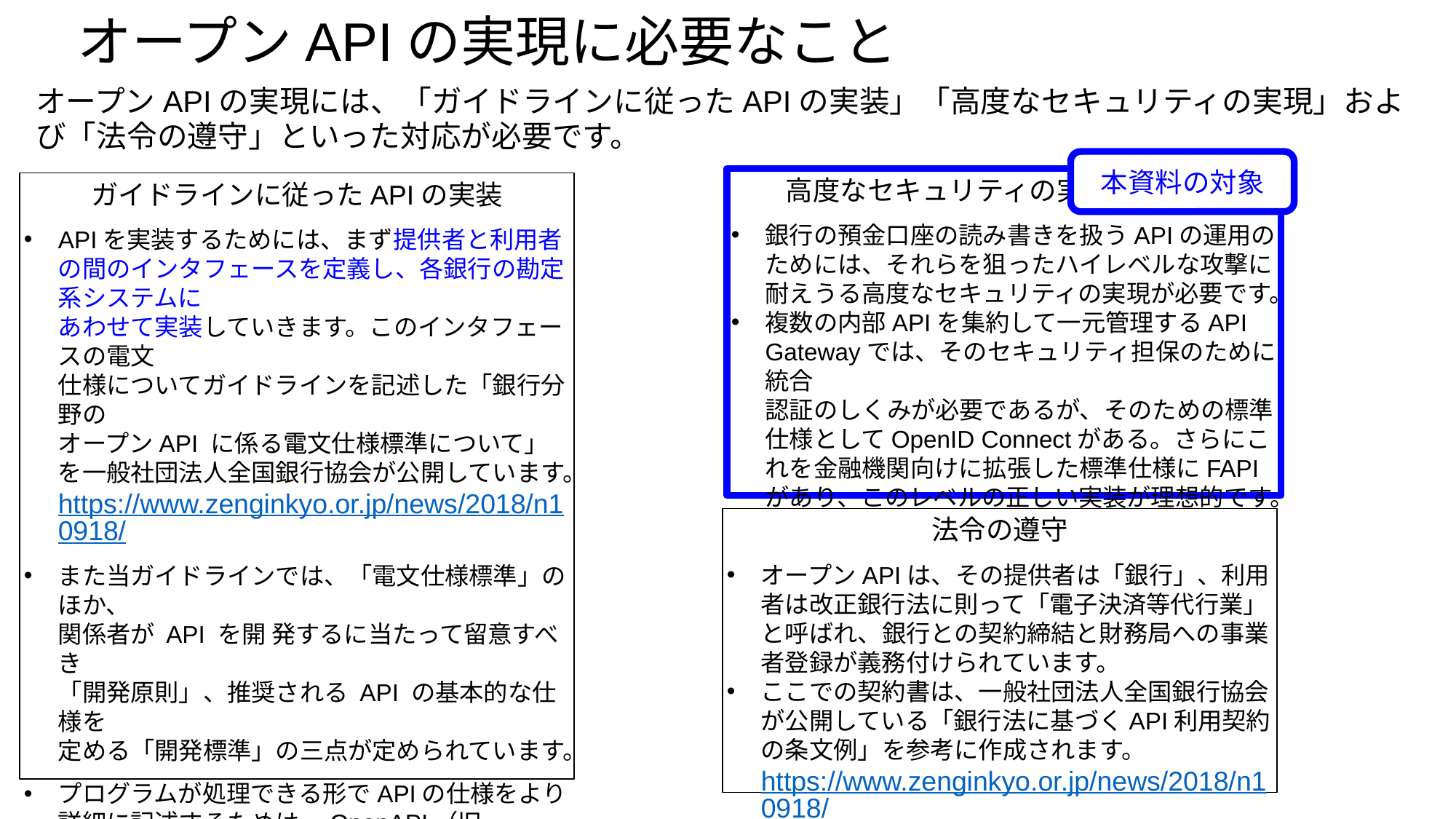

オープンAPIの実現に必要なこと
オープンAPIの実現には、「ガイドラインに従ったAPIの実装」「高度なセキュリティの実現」および「法令の遵守」といった対応が必要です。
本資料の対象
　　高度なセキュリティの実現

銀行の預金口座の読み書きを扱うAPIの運用のためには、それらを狙ったハイレベルな攻撃に耐えうる高度なセキュリティの実現が必要です。
複数の内部APIを集約して一元管理するAPI Gatewayでは、そのセキュリティ担保のために統合
認証のしくみが必要であるが、そのための標準仕様としてOpenID Connectがある。さらにこれを金融機関向けに拡張した標準仕様にFAPIがあり、このレベルの正しい実装が理想的です。
ガイドラインに従ったAPIの実装

APIを実装するためには、まず提供者と利用者の間のインタフェースを定義し、各銀行の勘定系システムに
あわせて実装していきます。このインタフェースの電文
仕様についてガイドラインを記述した「銀行分野の
オープンAPI に係る電文仕様標準について」を一般社団法人全国銀行協会が公開しています。https://www.zenginkyo.or.jp/news/2018/n10918/

また当ガイドラインでは、「電文仕様標準」のほか、
関係者が API を開 発するに当たって留意すべき
「開発原則」、推奨される API の基本的な仕様を
定める「開発標準」の三点が定められています。

プログラムが処理できる形でAPIの仕様をより詳細に記述するためは、OpenAPI（旧Swagger）という仕様記述のための標準フォーマットを利用するとよく、これによって、提供者と利用者の間で取り交わす
データ構造や使われる通信プロトコルやHTTPメソッド、接続先やセキュリティ標準を細かく規定し、APIの提供者と利用者との間の齟齬を取り除くことができます。
法令の遵守

オープンAPIは、その提供者は「銀行」、利用者は改正銀行法に則って「電子決済等代行業」と呼ばれ、銀行との契約締結と財務局への事業者登録が義務付けられています。
ここでの契約書は、一般社団法人全国銀行協会が公開している「銀行法に基づくAPI利用契約の条文例」を参考に作成されます。
https://www.zenginkyo.or.jp/news/2018/n10918/